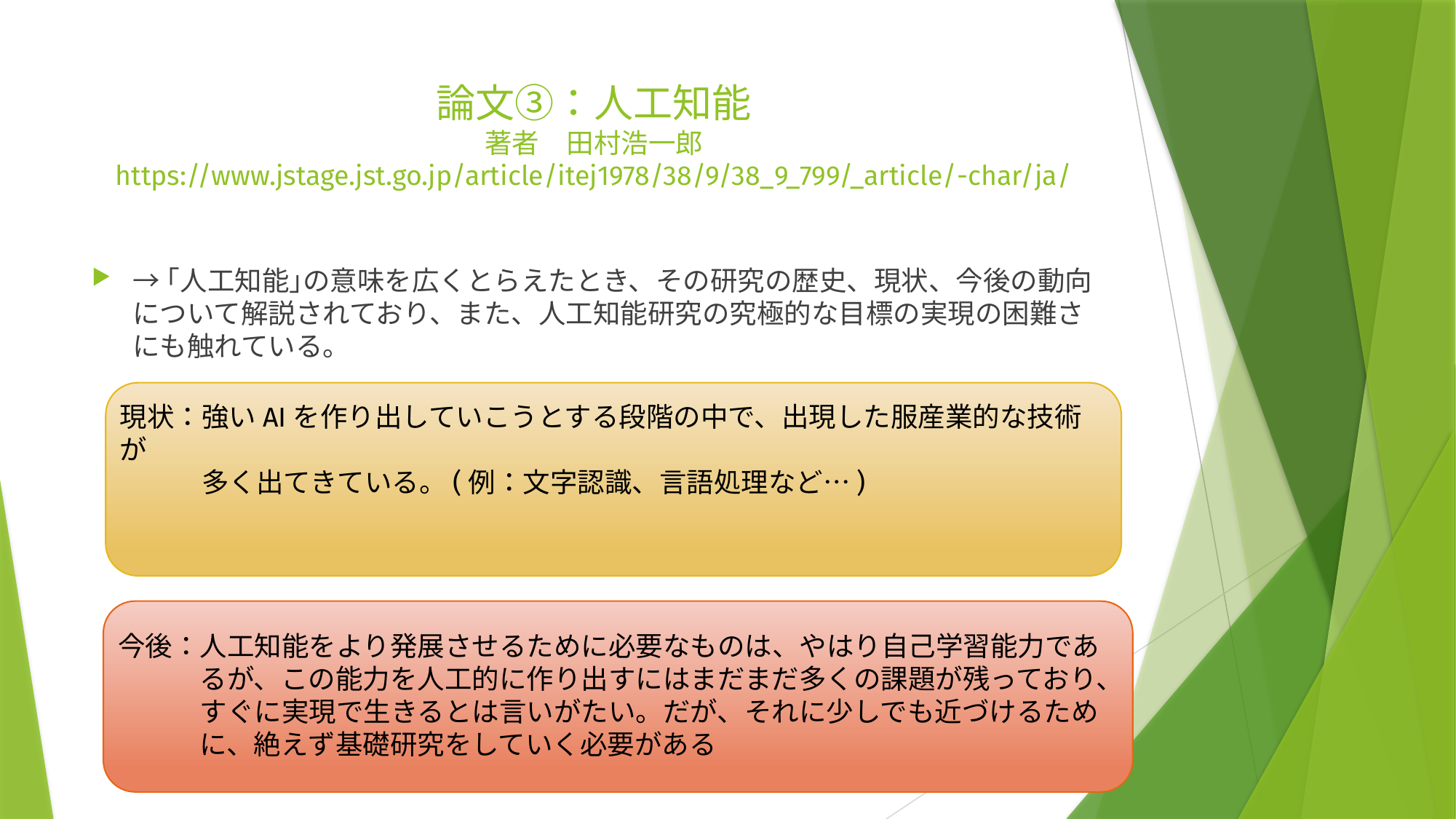

# 論文③：人工知能 著者　田村浩一郎 https://www.jstage.jst.go.jp/article/itej1978/38/9/38_9_799/_article/-char/ja/
→｢人工知能｣の意味を広くとらえたとき、その研究の歴史、現状、今後の動向について解説されており、また、人工知能研究の究極的な目標の実現の困難さにも触れている。

現状：強いAIを作り出していこうとする段階の中で、出現した服産業的な技術が
　　　多く出てきている。(例：文字認識、言語処理など…)

今後：人工知能をより発展させるために必要なものは、やはり自己学習能力であ
　　　るが、この能力を人工的に作り出すにはまだまだ多くの課題が残っており、
　　　すぐに実現で生きるとは言いがたい。だが、それに少しでも近づけるため
　　　に、絶えず基礎研究をしていく必要がある